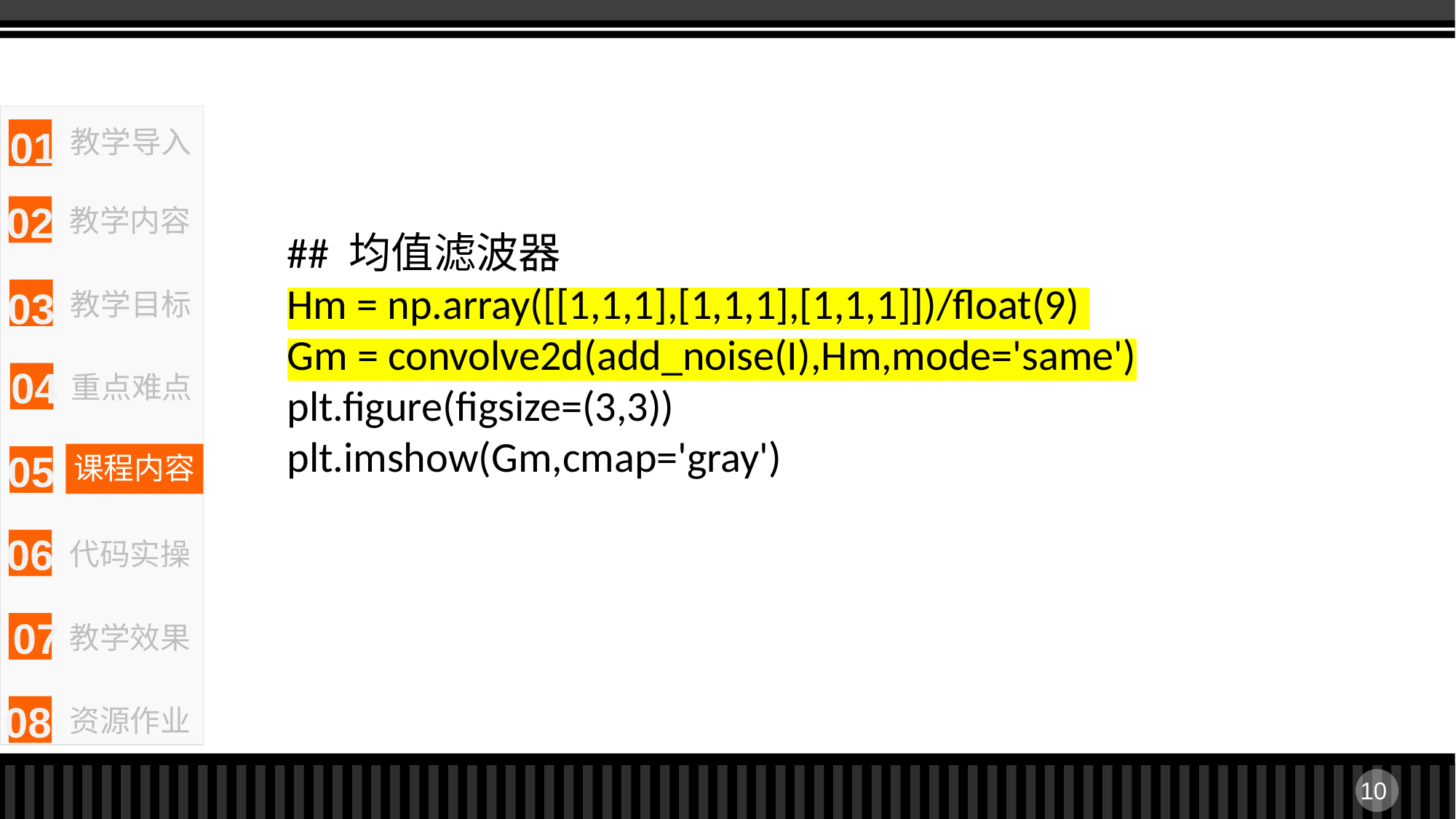

## 均值滤波器
Hm = np.array([[1,1,1],[1,1,1],[1,1,1]])/float(9)
Gm = convolve2d(add_noise(I),Hm,mode='same')
plt.figure(figsize=(3,3))
plt.imshow(Gm,cmap='gray')